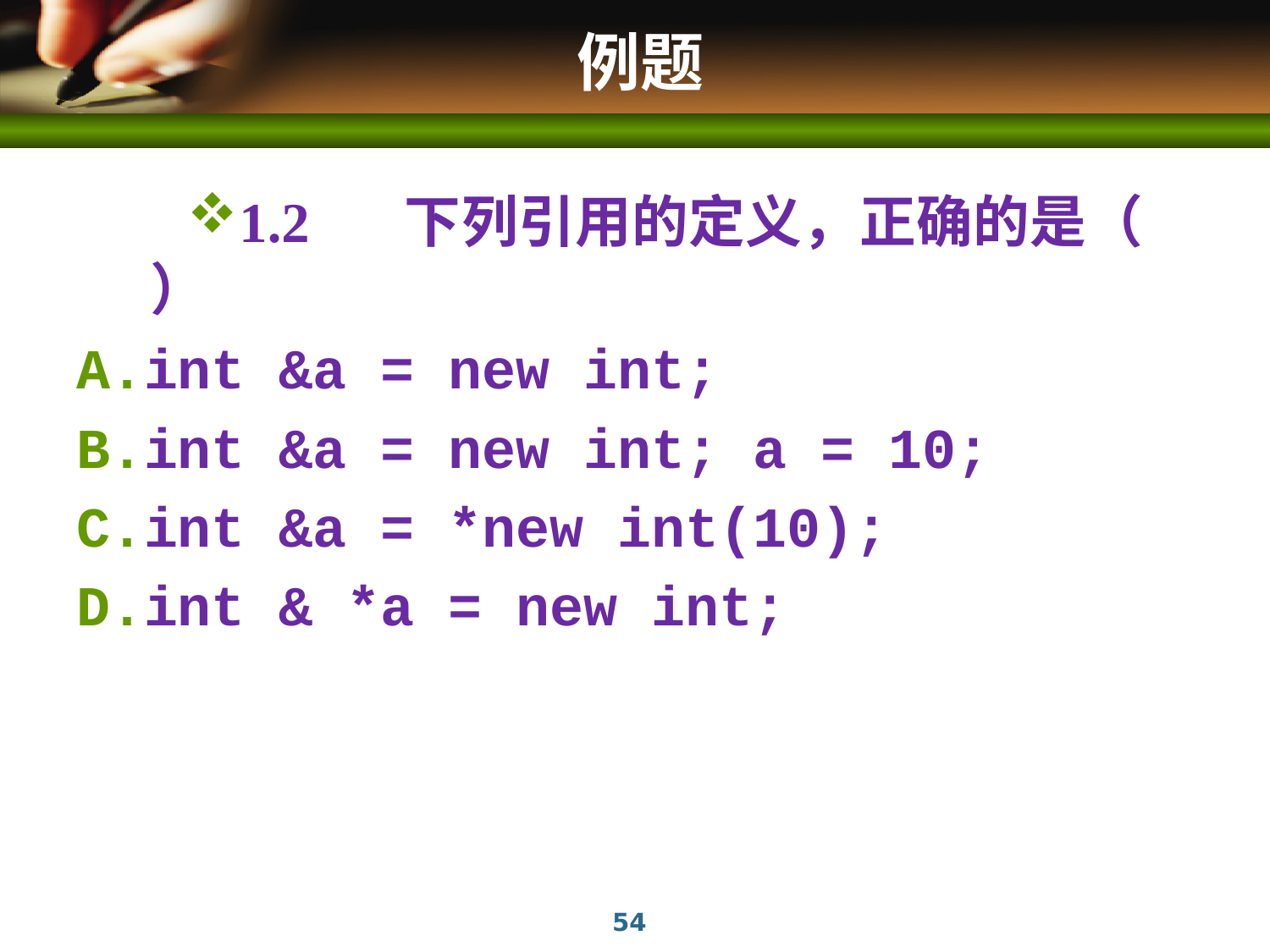

# 例题
1.2	下列引用的定义，正确的是（    ）
int &a = new int;
int &a = new int; a = 10;
int &a = *new int(10);
int & *a = new int;

54